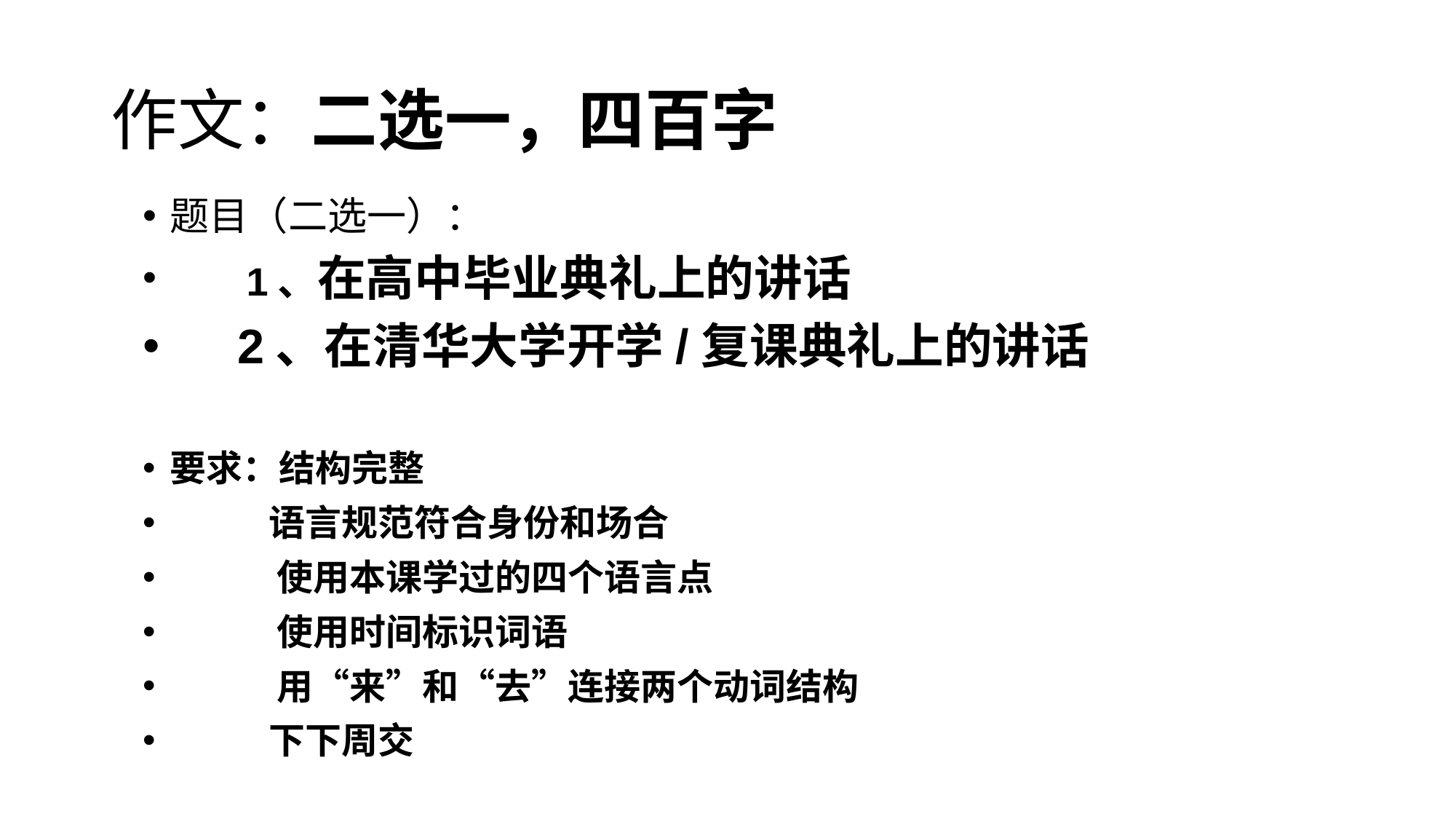

# 作文：二选一，四百字
题目（二选一）：
       1、在高中毕业典礼上的讲话
     2、在清华大学开学/复课典礼上的讲话

要求：结构完整
           语言规范符合身份和场合
            使用本课学过的四个语言点
            使用时间标识词语
            用“来”和“去”连接两个动词结构
           下下周交